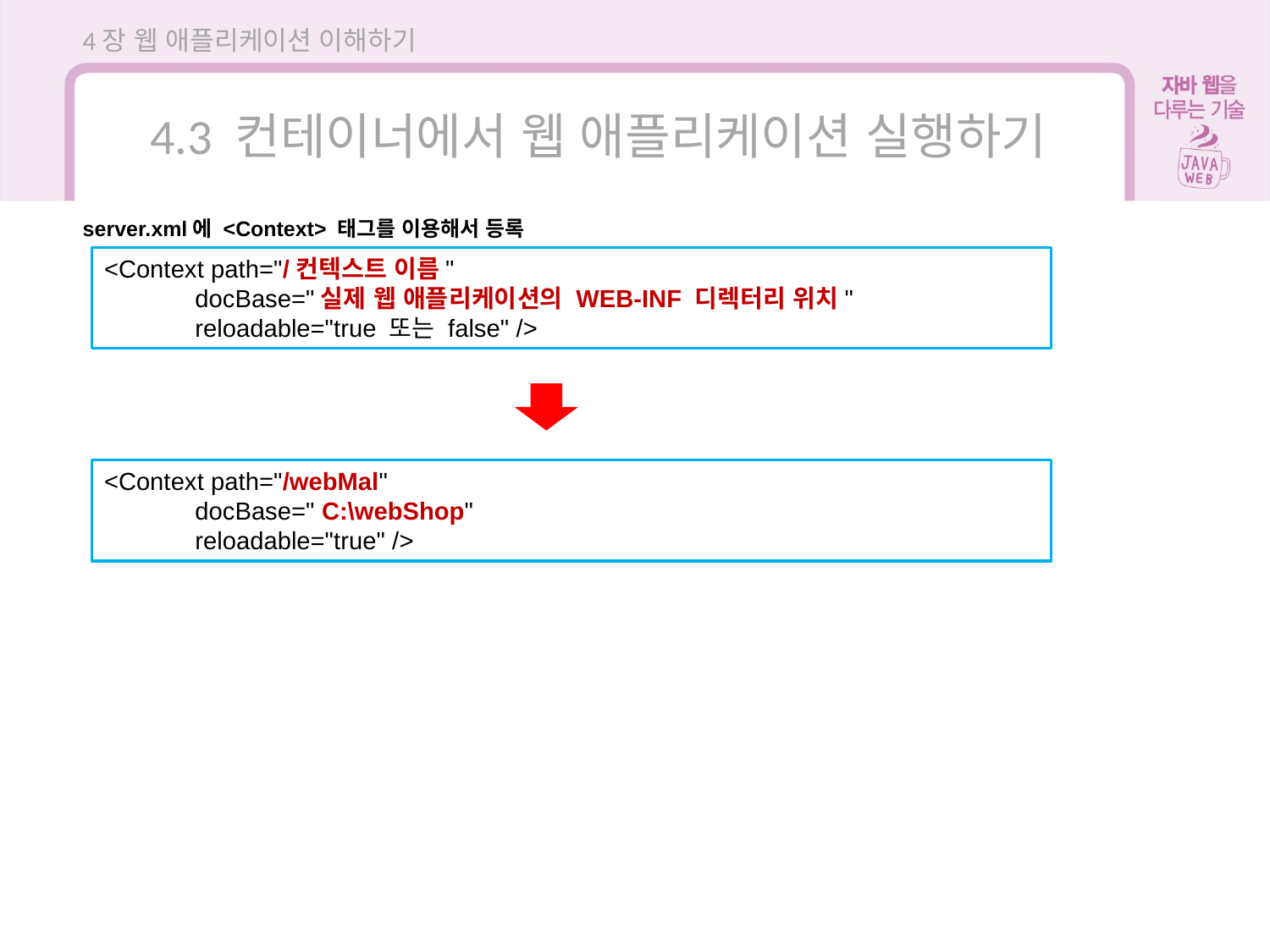

4장 웹 애플리케이션 이해하기
4.3 컨테이너에서 웹 애플리케이션 실행하기
server.xml에 <Context> 태그를 이용해서 등록
<Context path="/컨텍스트 이름"
             docBase="실제 웹 애플리케이션의 WEB-INF 디렉터리 위치"
             reloadable="true 또는 false" />

<Context path="/webMal"
             docBase=" C:\webShop"
             reloadable="true" />